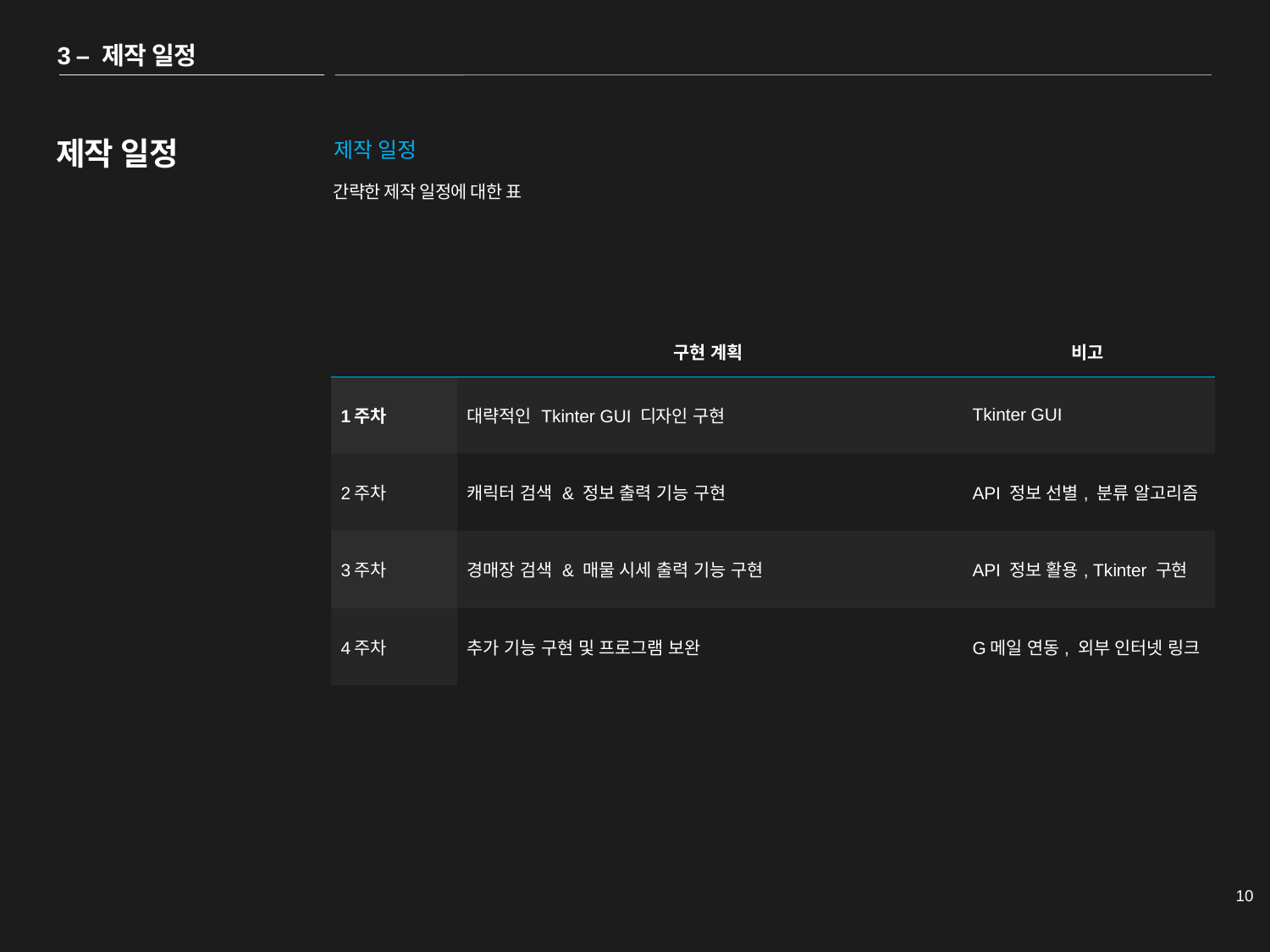

3 – 제작 일정
# 제작 일정
제작 일정
간략한 제작 일정에 대한 표
|  | 구현 계획 | 비고 |
| --- | --- | --- |
| 1주차 | 대략적인 Tkinter GUI 디자인 구현 | Tkinter GUI |
| 2주차 | 캐릭터 검색 & 정보 출력 기능 구현 | API 정보 선별, 분류 알고리즘 |
| 3주차 | 경매장 검색 & 매물 시세 출력 기능 구현 | API 정보 활용, Tkinter 구현 |
| 4주차 | 추가 기능 구현 및 프로그램 보완 | G메일 연동, 외부 인터넷 링크 |
10